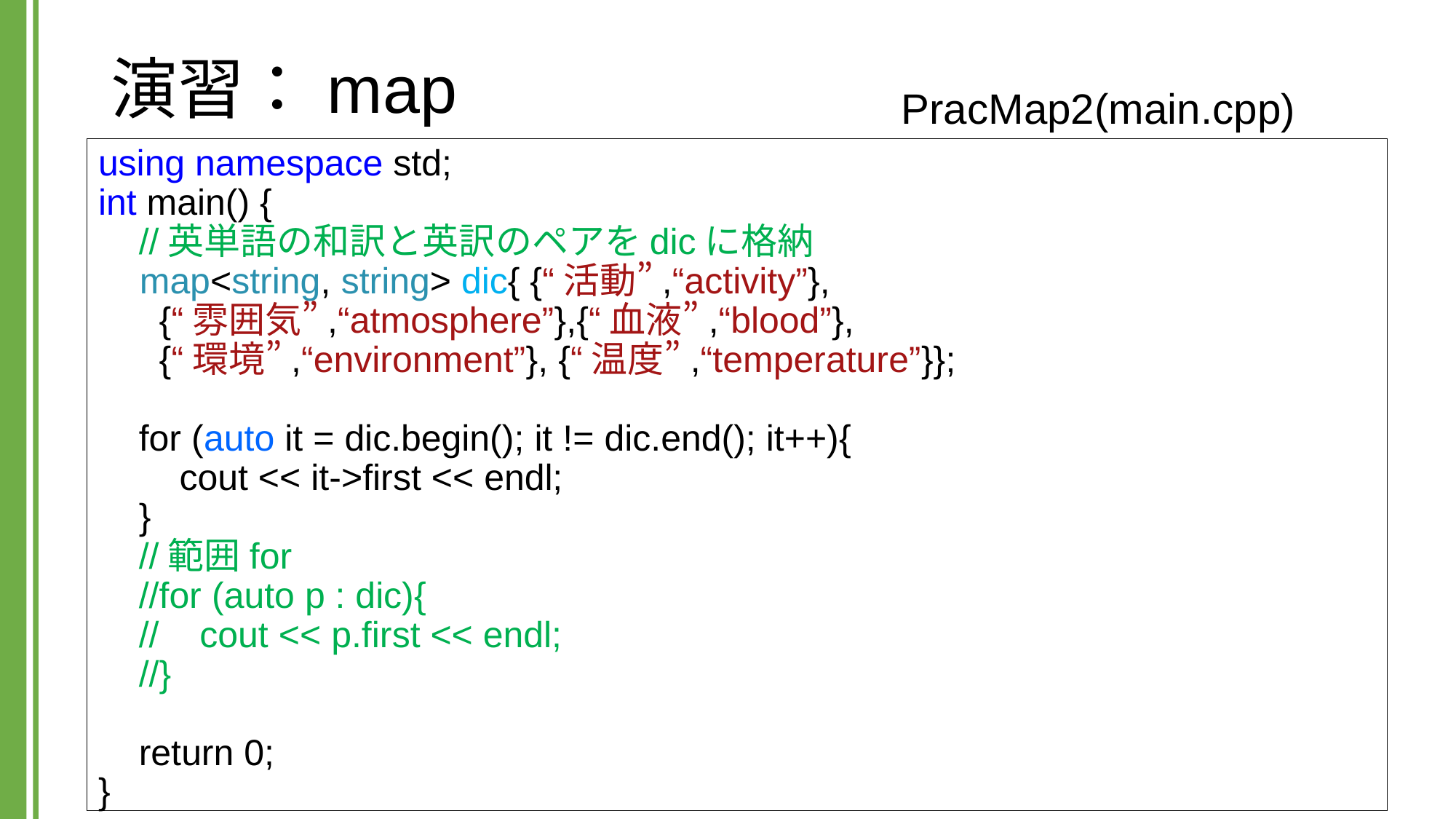

# 演習：map
PracMap2(main.cpp)
using namespace std;
int main() {
    //英単語の和訳と英訳のペアをdicに格納
    map<string, string> dic{ {“活動”,“activity”},
      {“雰囲気”,“atmosphere”},{“血液”,“blood”},
      {“環境”,“environment”}, {“温度”,“temperature”}};
    for (auto it = dic.begin(); it != dic.end(); it++){
        cout << it->first << endl;
    }
    //範囲for
    //for (auto p : dic){
    //    cout << p.first << endl;
    //}
    return 0;
}